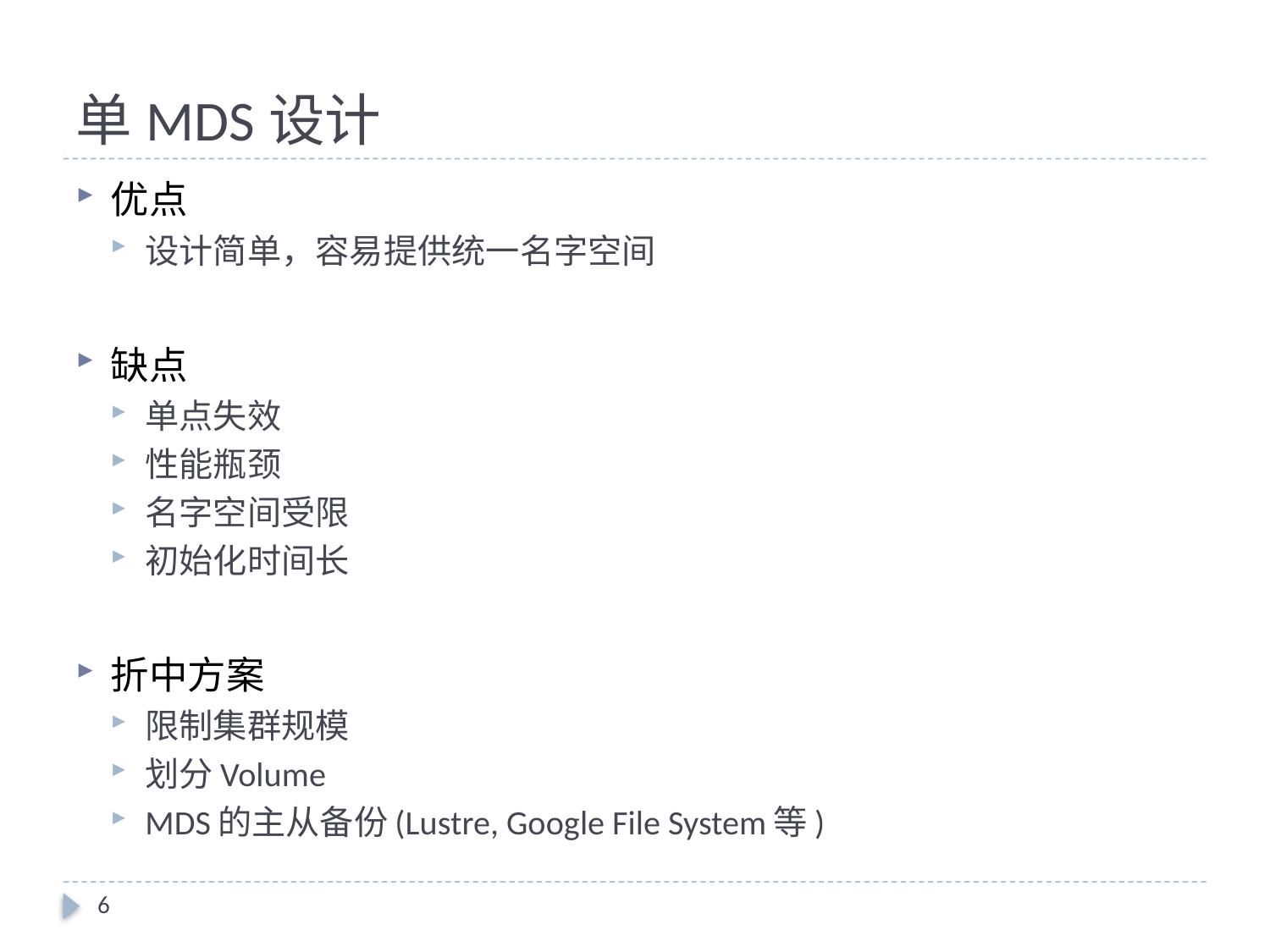

# 单MDS设计
优点
设计简单，容易提供统一名字空间

缺点
单点失效
性能瓶颈
名字空间受限
初始化时间长

折中方案
限制集群规模
划分Volume
MDS的主从备份(Lustre, Google File System等)

6